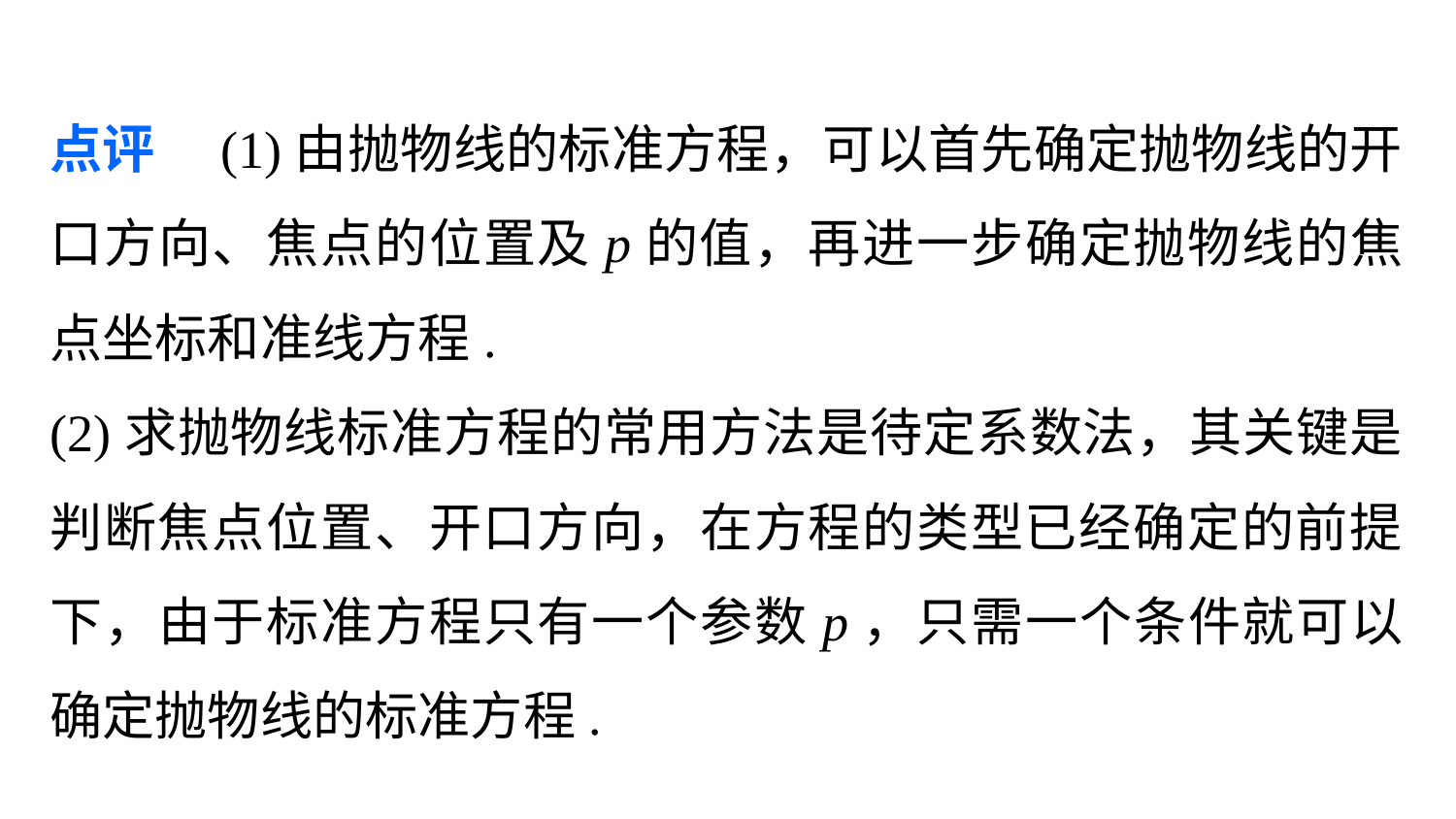

点评　(1)由抛物线的标准方程，可以首先确定抛物线的开口方向、焦点的位置及p的值，再进一步确定抛物线的焦点坐标和准线方程.
(2)求抛物线标准方程的常用方法是待定系数法，其关键是判断焦点位置、开口方向，在方程的类型已经确定的前提下，由于标准方程只有一个参数p，只需一个条件就可以确定抛物线的标准方程.